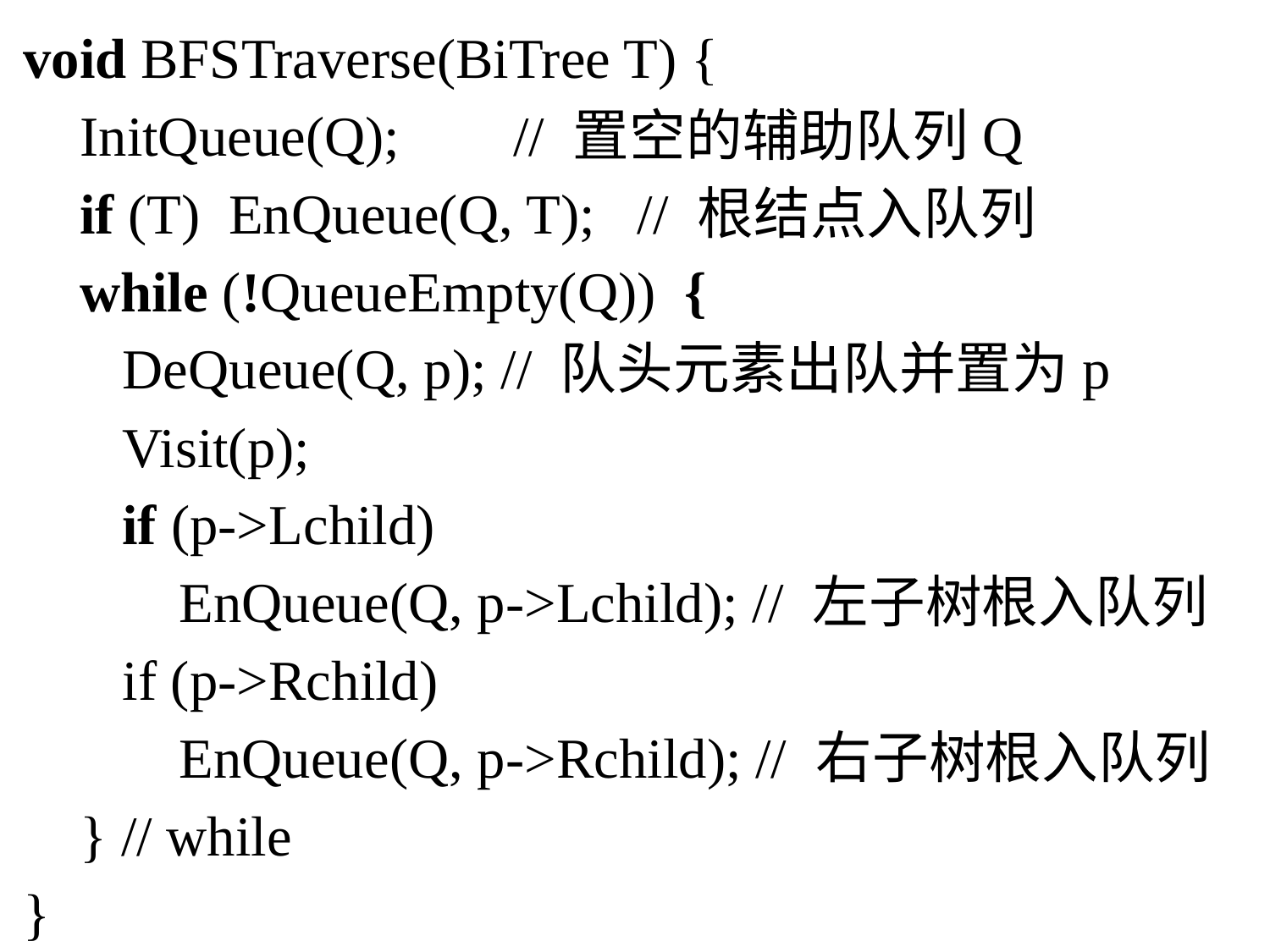

void BFSTraverse(BiTree T) {
    InitQueue(Q);        // 置空的辅助队列Q
    if (T)  EnQueue(Q, T);   // 根结点入队列
    while (!QueueEmpty(Q))  {
       DeQueue(Q, p); // 队头元素出队并置为p
       Visit(p);
       if (p->Lchild)
           EnQueue(Q, p->Lchild); // 左子树根入队列
       if (p->Rchild)
           EnQueue(Q, p->Rchild); // 右子树根入队列
    } // while
}